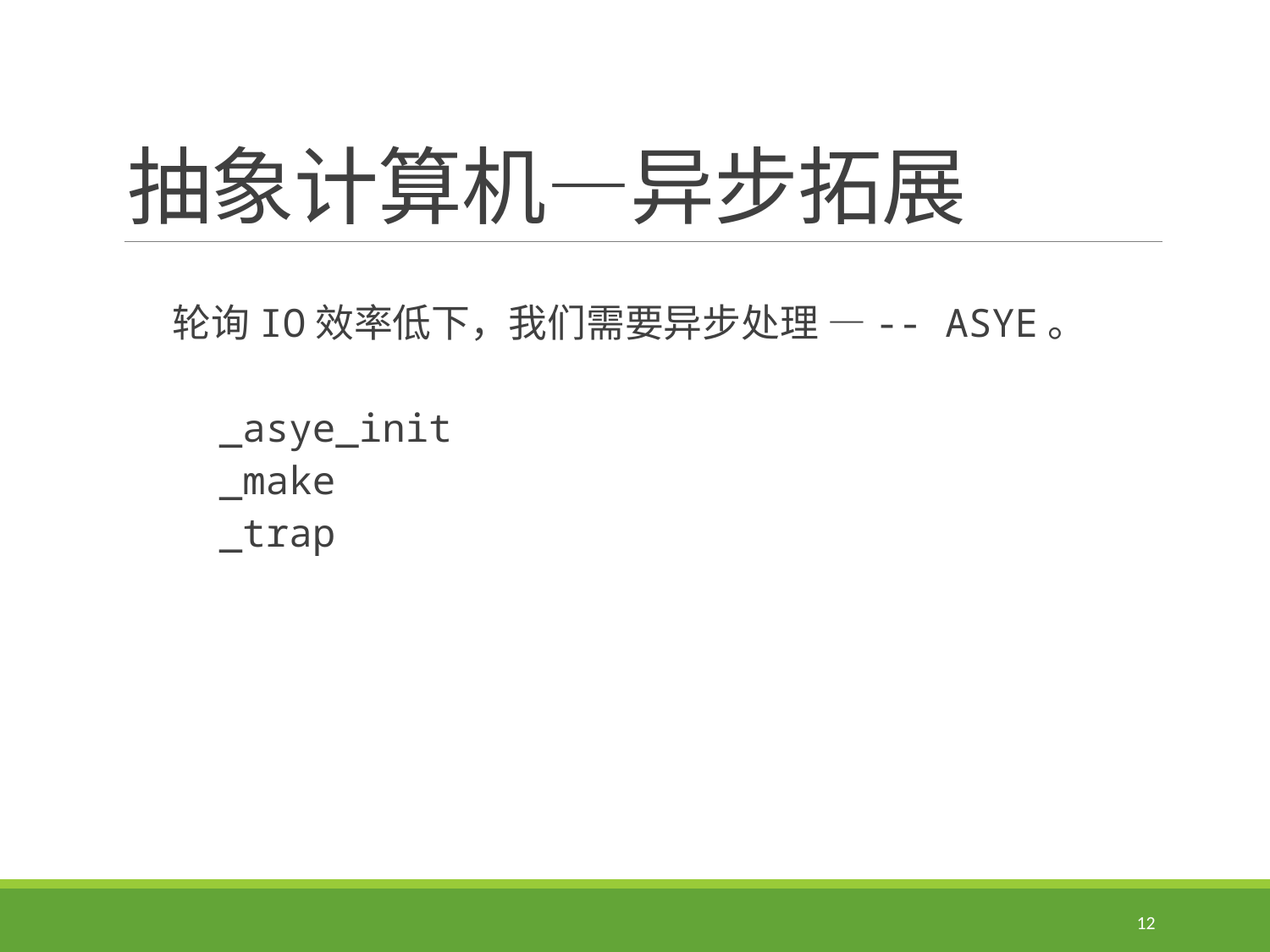

# 抽象计算机—异步拓展

轮询IO效率低下，我们需要异步处理 —-- ASYE。

  _asye_init
  _make
  _trap
12